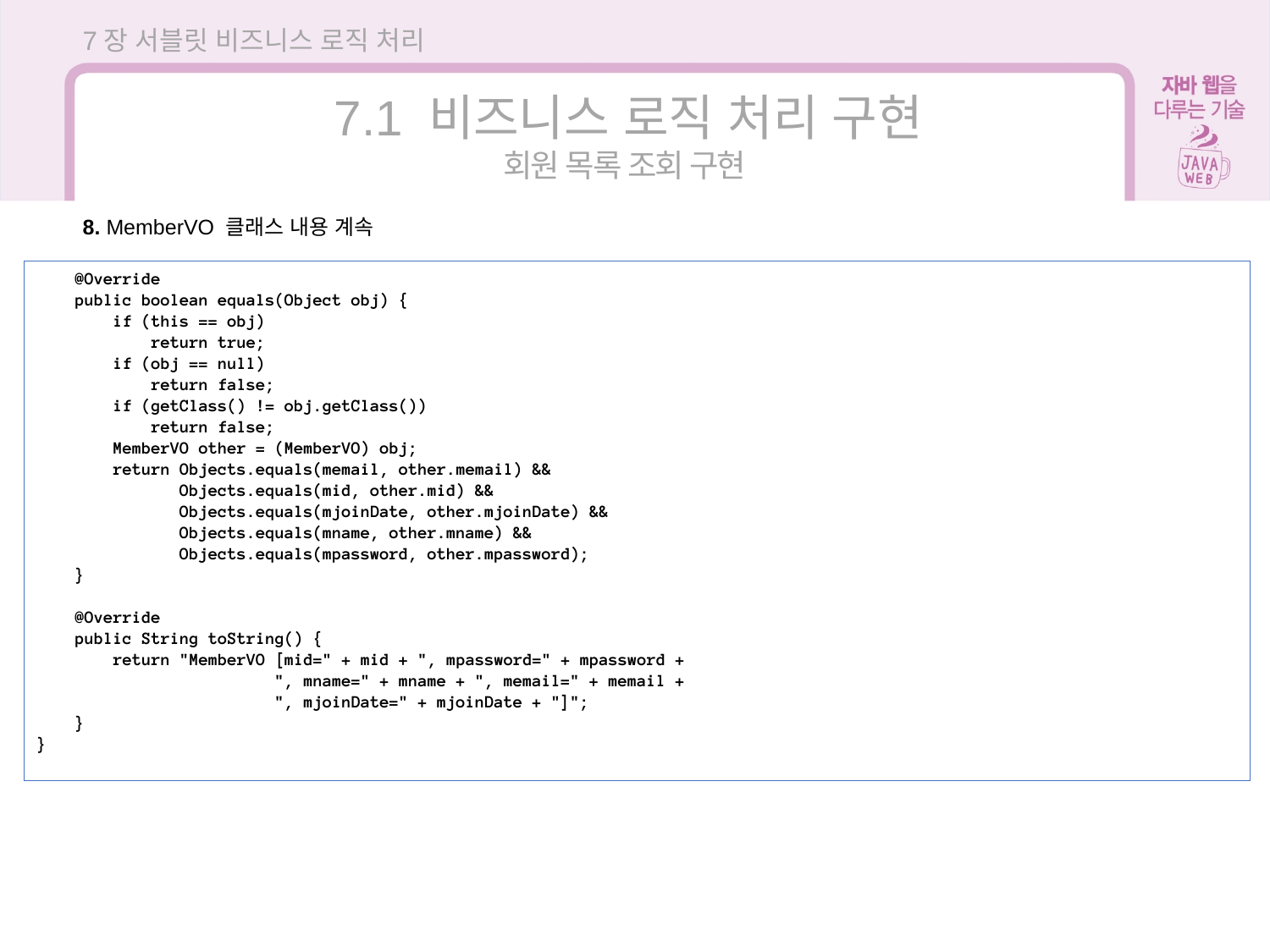

7장 서블릿 비즈니스 로직 처리
7.1 비즈니스 로직 처리 구현
회원 목록 조회 구현
8. MemberVO 클래스 내용 계속
    @Override
    public boolean equals(Object obj) {
        if (this == obj)
            return true;
        if (obj == null)
            return false;
        if (getClass() != obj.getClass())
            return false;
        MemberVO other = (MemberVO) obj;
        return Objects.equals(memail, other.memail) &&
               Objects.equals(mid, other.mid) &&
               Objects.equals(mjoinDate, other.mjoinDate) &&
               Objects.equals(mname, other.mname) &&
               Objects.equals(mpassword, other.mpassword);
    }

    @Override
    public String toString() {
        return "MemberVO [mid=" + mid + ", mpassword=" + mpassword +
                         ", mname=" + mname + ", memail=" + memail +
                         ", mjoinDate=" + mjoinDate + "]";
    }
}